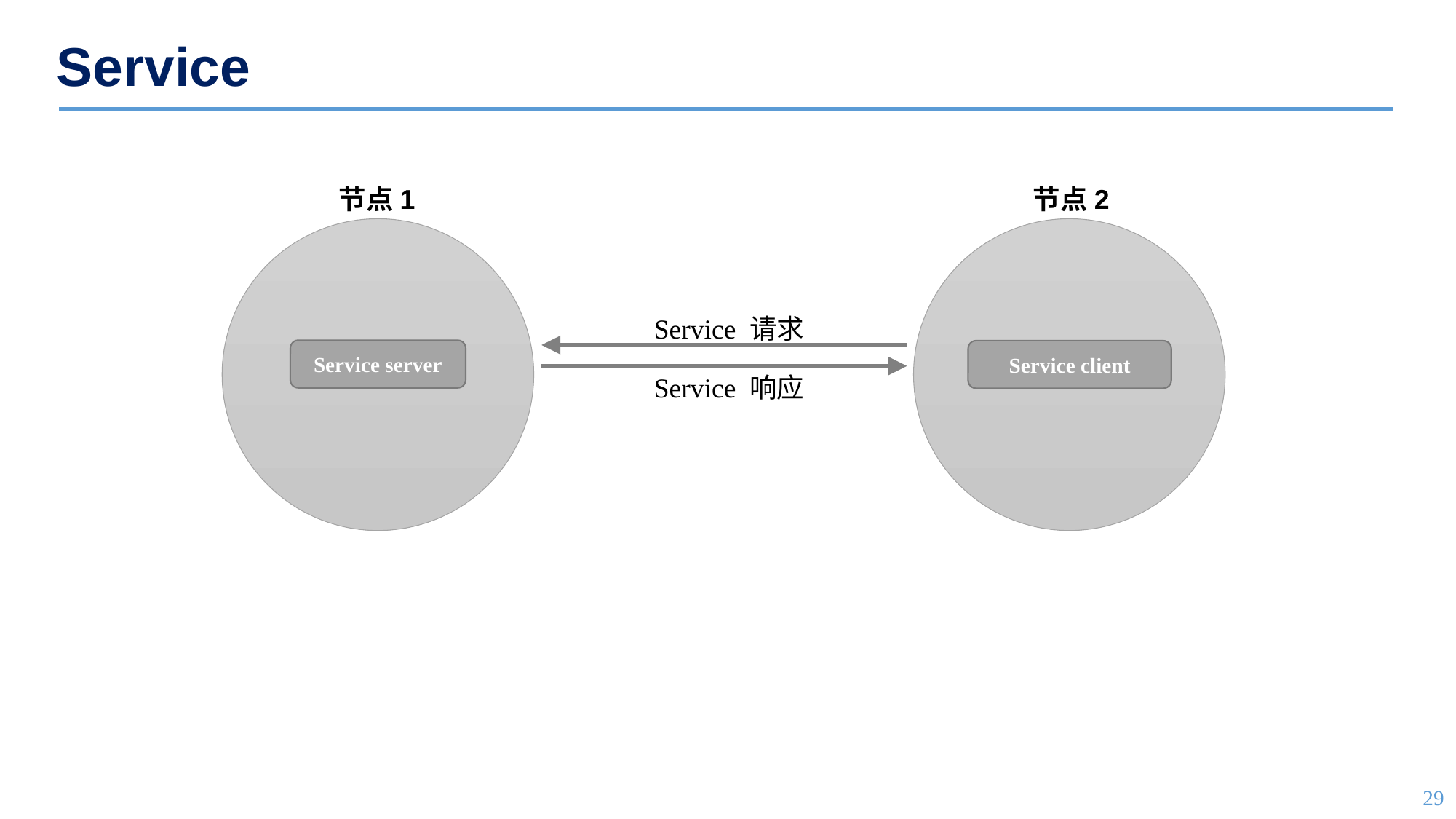

# Service
节点1
节点2

Service 请求
Service server
Service client
Service 响应
29